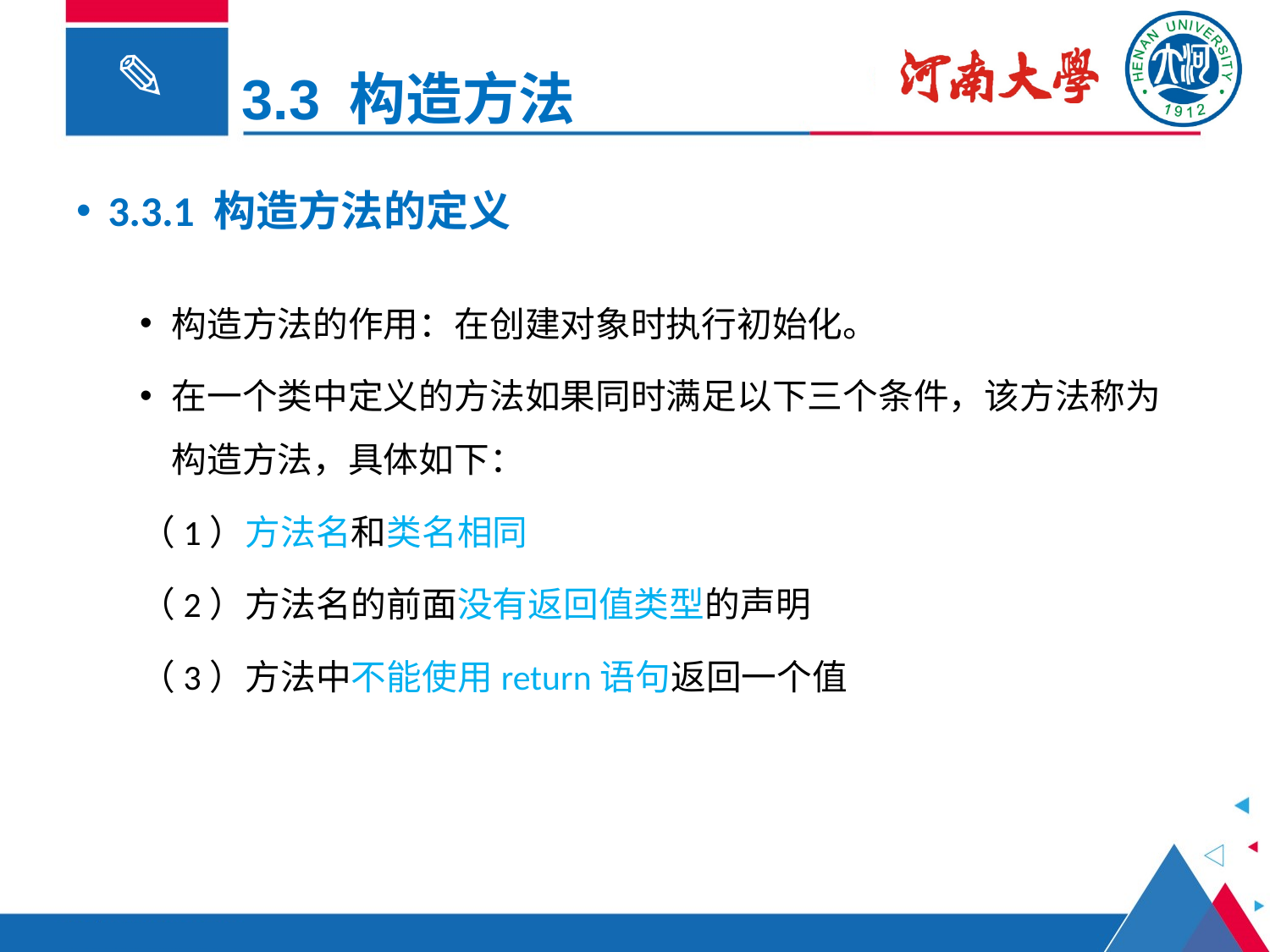

3.3 构造方法
3.3.1 构造方法的定义

构造方法的作用：在创建对象时执行初始化。
在一个类中定义的方法如果同时满足以下三个条件，该方法称为构造方法，具体如下：
（1）方法名和类名相同
（2）方法名的前面没有返回值类型的声明
（3）方法中不能使用return语句返回一个值